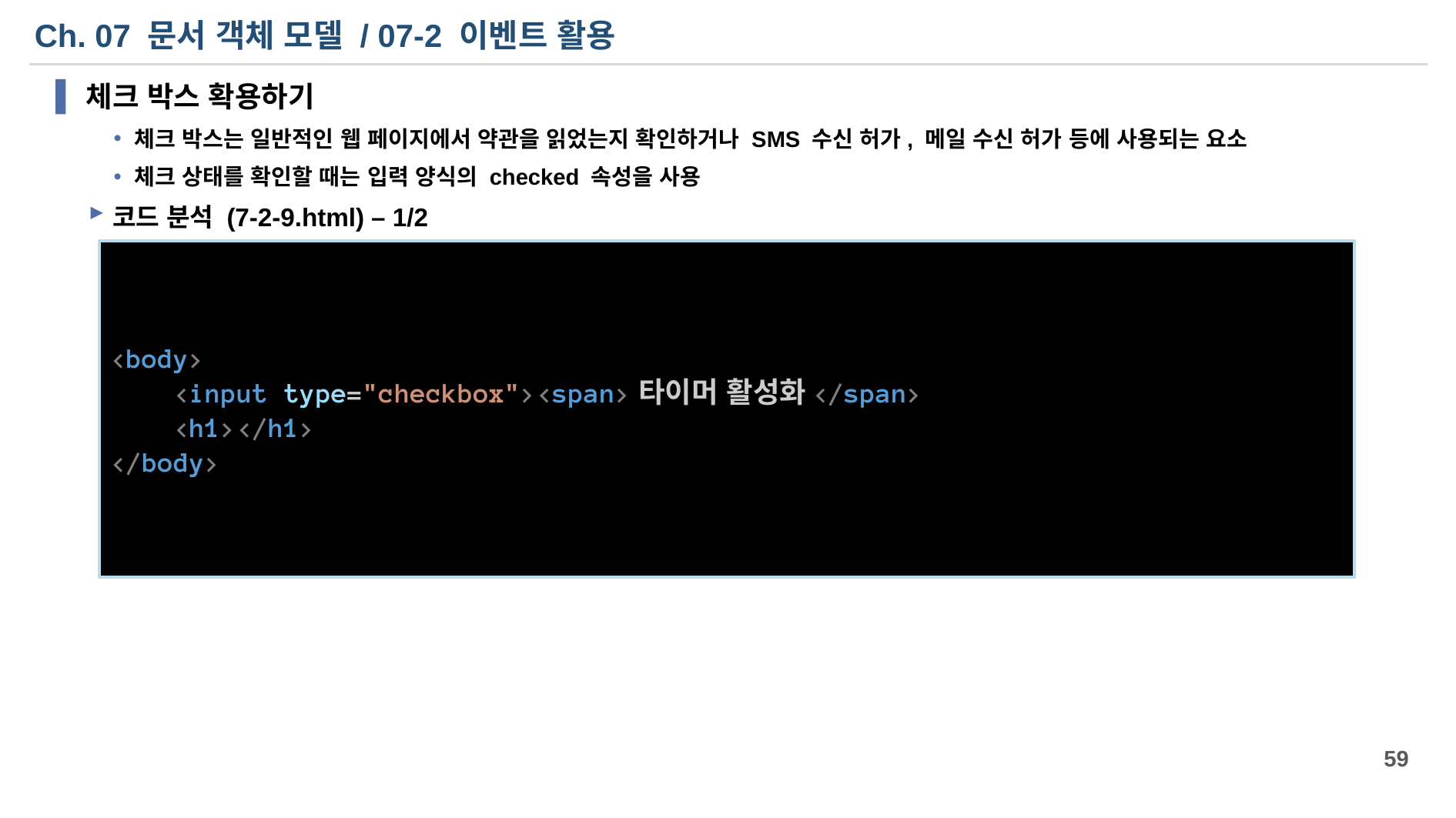

# Ch. 07 문서 객체 모델 / 07-2 이벤트 활용
체크 박스 확용하기
체크 박스는 일반적인 웹 페이지에서 약관을 읽었는지 확인하거나 SMS 수신 허가, 메일 수신 허가 등에 사용되는 요소
체크 상태를 확인할 때는 입력 양식의 checked 속성을 사용
코드 분석 (7-2-9.html) – 1/2
<body>
    <input type="checkbox"><span>타이머 활성화</span>
    <h1></h1>
</body>
59